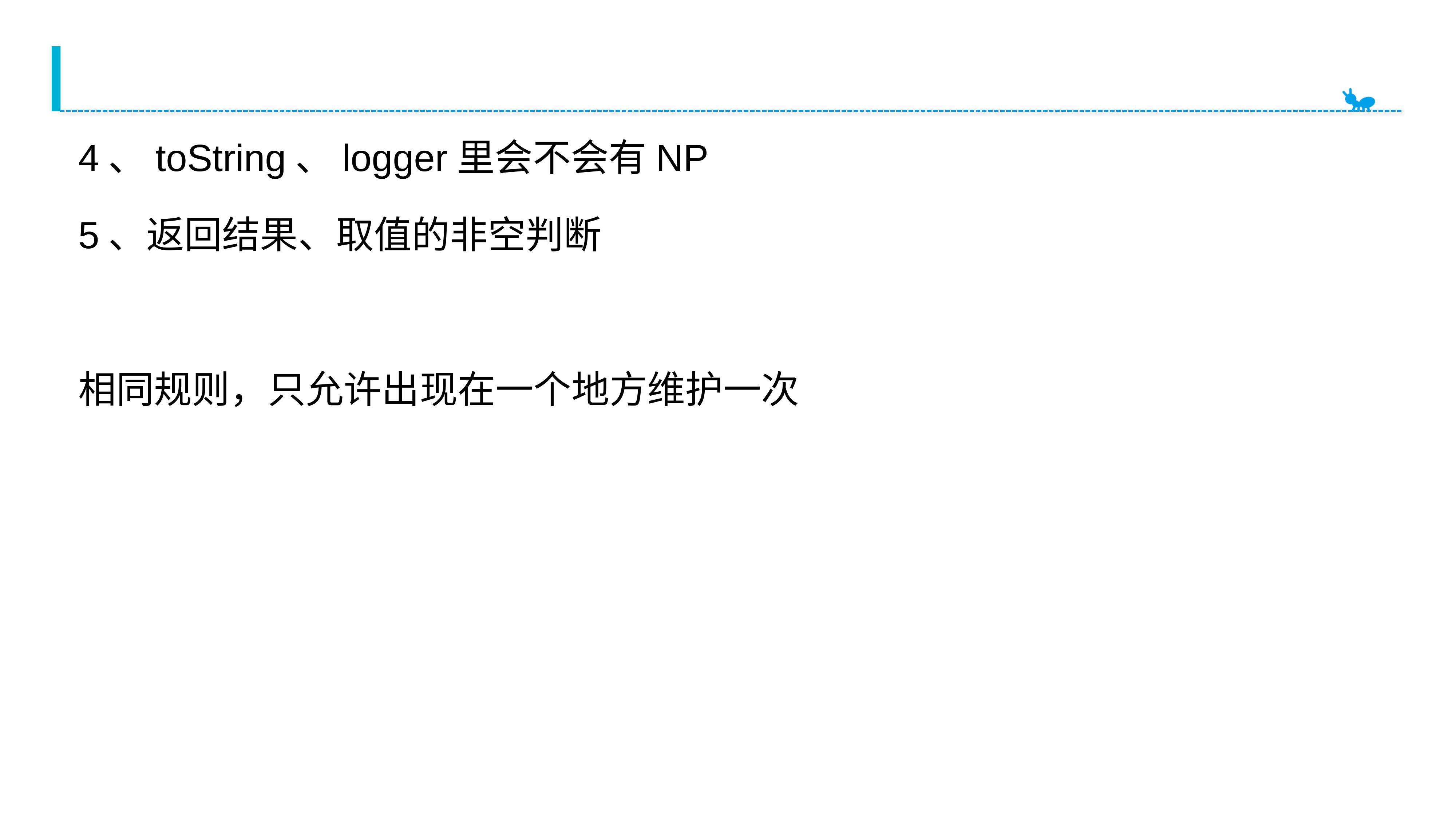

#
4、toString、logger里会不会有NP
5、返回结果、取值的非空判断

相同规则，只允许出现在一个地方维护一次